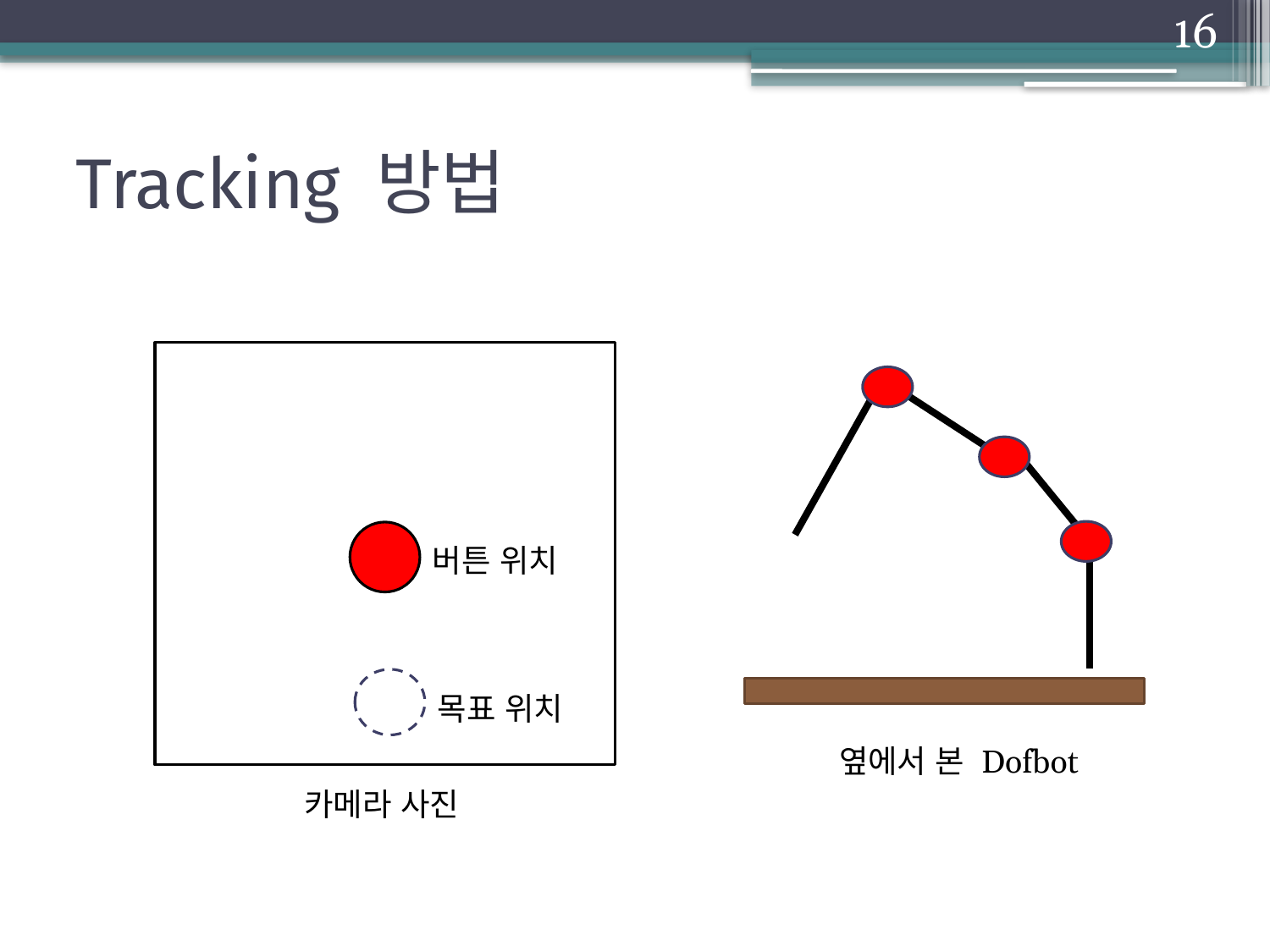

16
# Tracking 방법

버튼 위치

목표 위치
옆에서 본 Dofbot
카메라 사진